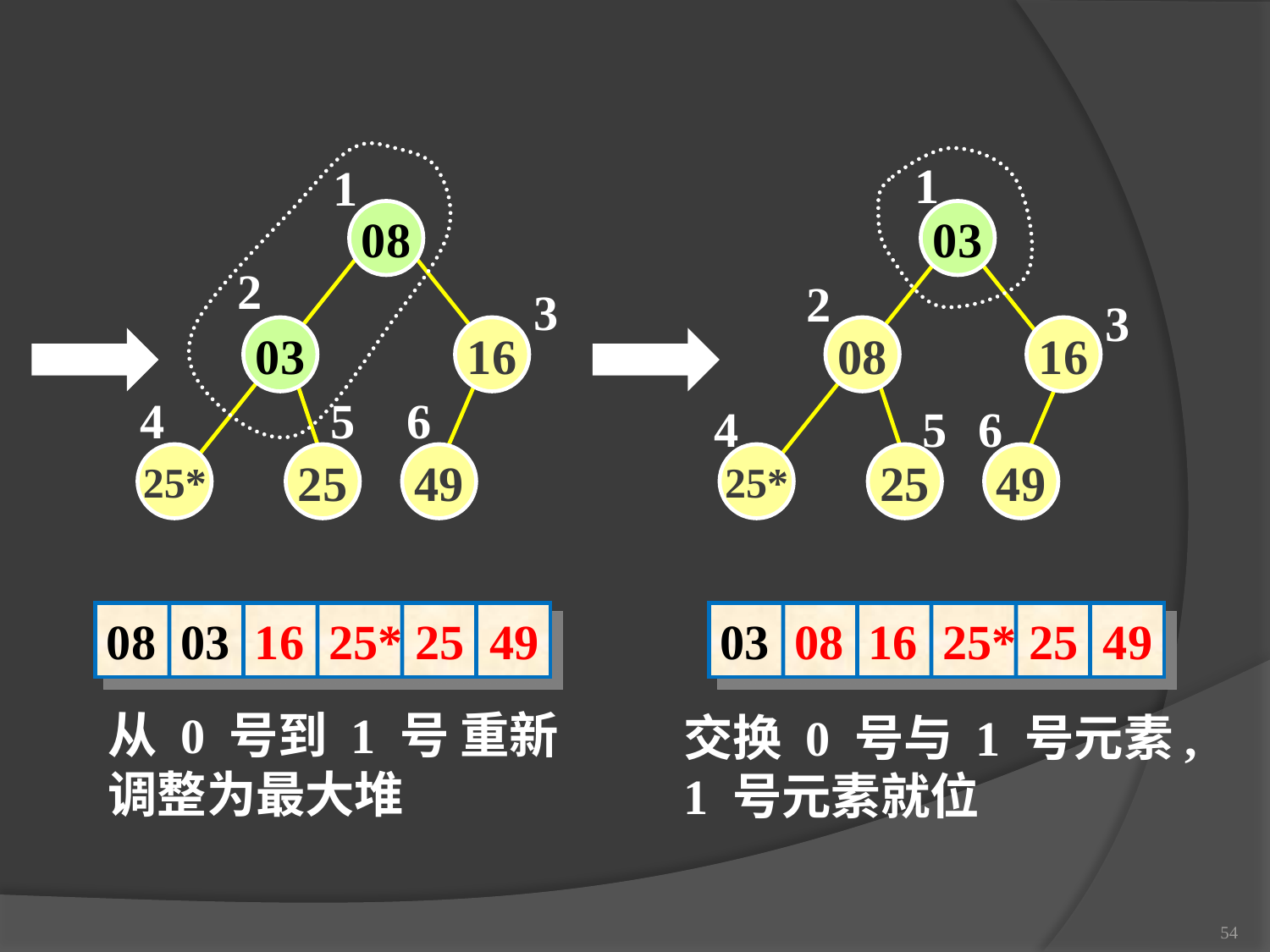

1
1
08
03

2

2
3
3
03
16
08
16

4
5
6
4
5
6
25*
25
49
25*
25
49
08  03  16  25* 25  49

03  08  16  25* 25  49

从 0 号到 1 号 重新
调整为最大堆
交换 0 号与 1 号元素,
1 号元素就位
54